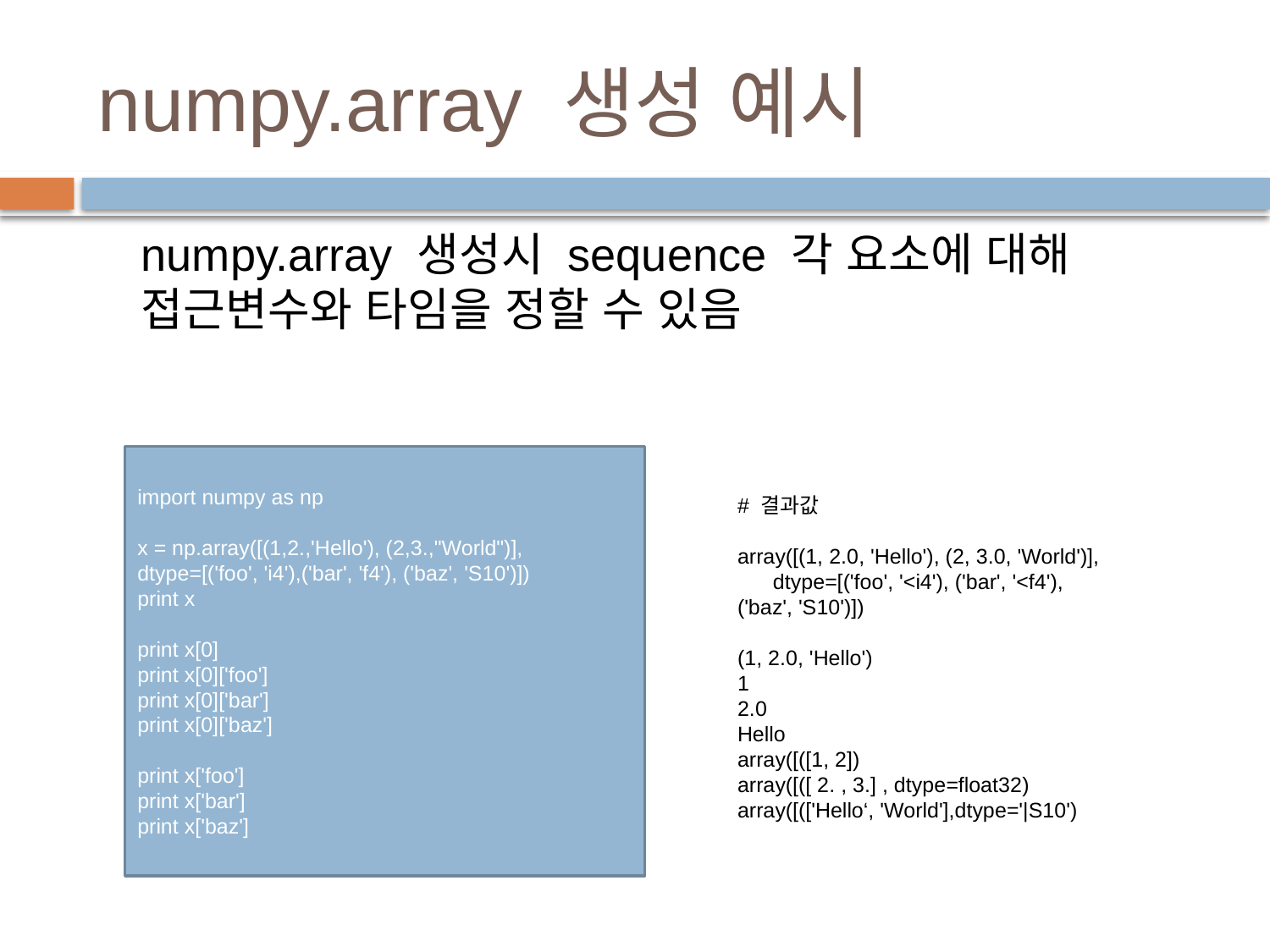

# numpy.array 생성 예시
numpy.array 생성시 sequence 각 요소에 대해 접근변수와 타임을 정할 수 있음
import numpy as np

x = np.array([(1,2.,'Hello'), (2,3.,"World")],
dtype=[('foo', 'i4'),('bar', 'f4'), ('baz', 'S10')])
print x

print x[0]
print x[0]['foo']
print x[0]['bar']
print x[0]['baz']

print x['foo']
print x['bar']
print x['baz']
# 결과값
array([(1, 2.0, 'Hello'), (2, 3.0, 'World')],
      dtype=[('foo', '<i4'), ('bar', '<f4'), ('baz', 'S10')])

(1, 2.0, 'Hello')
1
2.0
Hello
array([([1, 2])
array([([ 2. , 3.] , dtype=float32)
array([(['Hello‘, 'World'],dtype='|S10')